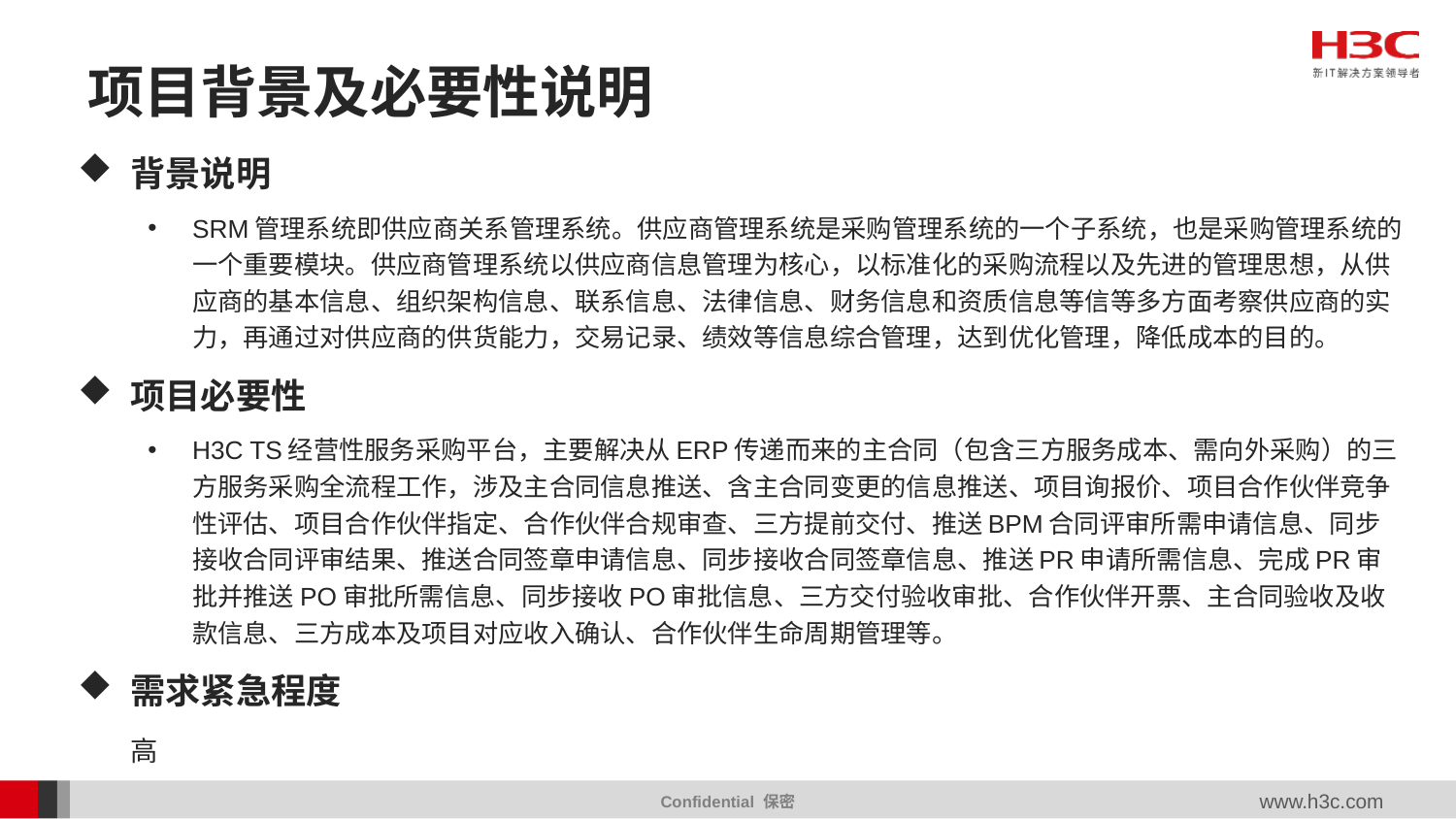

# 项目背景及必要性说明
背景说明
SRM管理系统即供应商关系管理系统。供应商管理系统是采购管理系统的一个子系统，也是采购管理系统的一个重要模块。供应商管理系统以供应商信息管理为核心，以标准化的采购流程以及先进的管理思想，从供应商的基本信息、组织架构信息、联系信息、法律信息、财务信息和资质信息等信等多方面考察供应商的实力，再通过对供应商的供货能力，交易记录、绩效等信息综合管理，达到优化管理，降低成本的目的。
项目必要性
H3C TS经营性服务采购平台，主要解决从ERP传递而来的主合同（包含三方服务成本、需向外采购）的三方服务采购全流程工作，涉及主合同信息推送、含主合同变更的信息推送、项目询报价、项目合作伙伴竞争性评估、项目合作伙伴指定、合作伙伴合规审查、三方提前交付、推送BPM合同评审所需申请信息、同步接收合同评审结果、推送合同签章申请信息、同步接收合同签章信息、推送PR申请所需信息、完成PR审批并推送PO审批所需信息、同步接收PO审批信息、三方交付验收审批、合作伙伴开票、主合同验收及收款信息、三方成本及项目对应收入确认、合作伙伴生命周期管理等。
需求紧急程度
	高